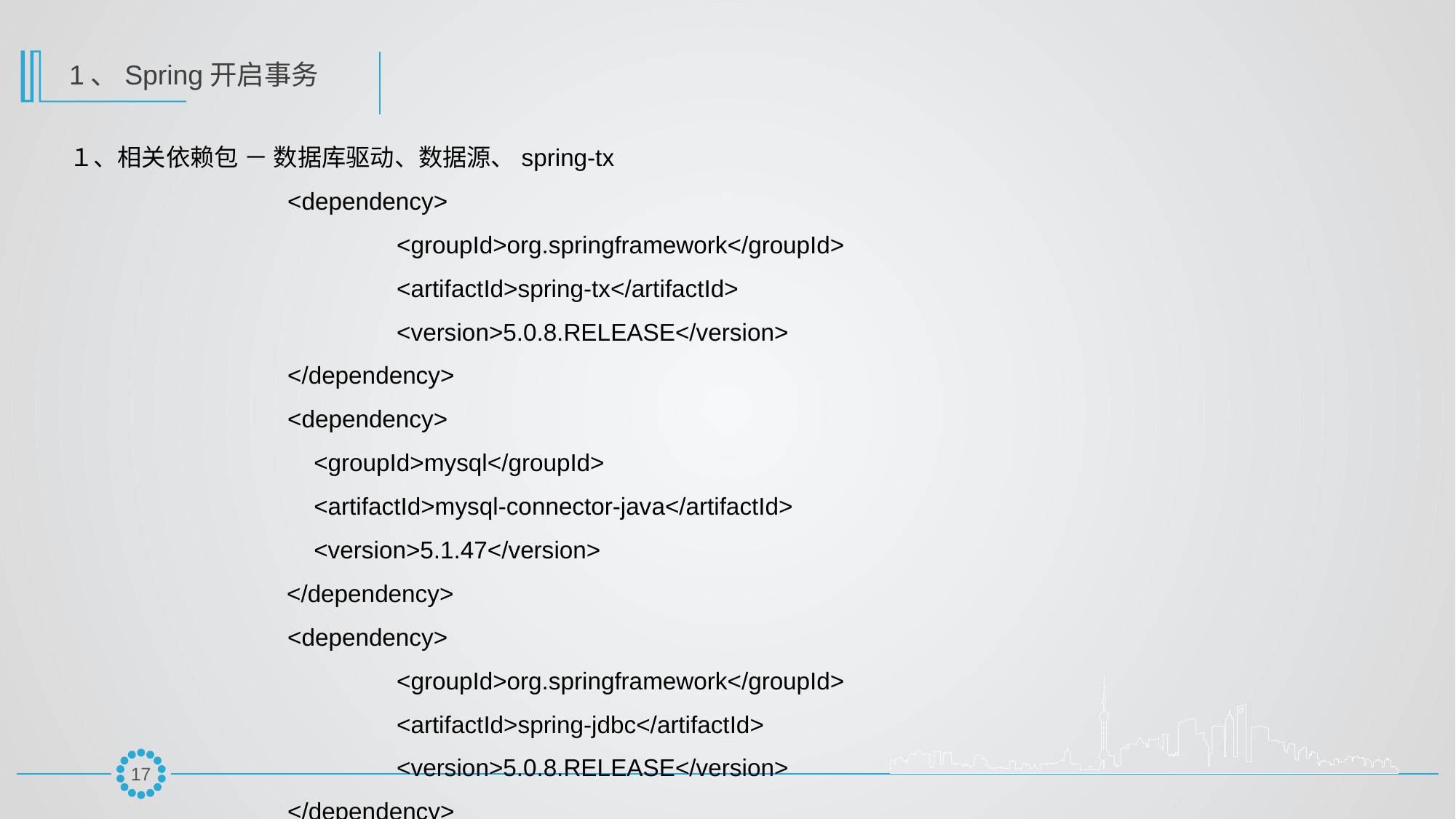

1、Spring开启事务
１、相关依赖包 － 数据库驱动、数据源、spring-tx
		<dependency>
			<groupId>org.springframework</groupId>
			<artifactId>spring-tx</artifactId>
			<version>5.0.8.RELEASE</version>
		</dependency>
		<dependency>
            <groupId>mysql</groupId>
            <artifactId>mysql-connector-java</artifactId>
            <version>5.1.47</version>
        </dependency>
		<dependency>
			<groupId>org.springframework</groupId>
			<artifactId>spring-jdbc</artifactId>
			<version>5.0.8.RELEASE</version>
		</dependency>

17